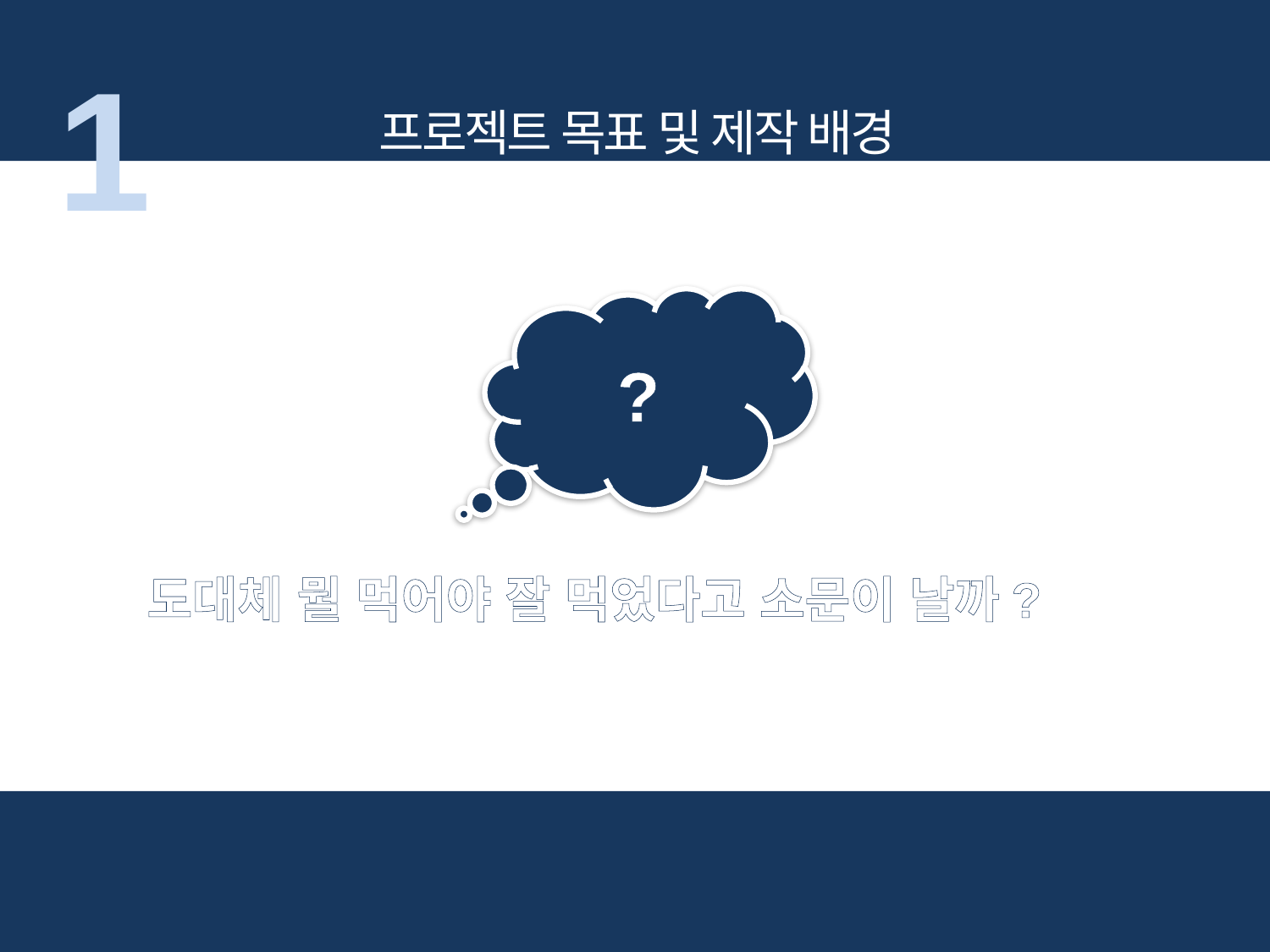

1
프로젝트 목표 및 제작 배경

?
도대체 뭘 먹어야 잘 먹었다고 소문이 날까?